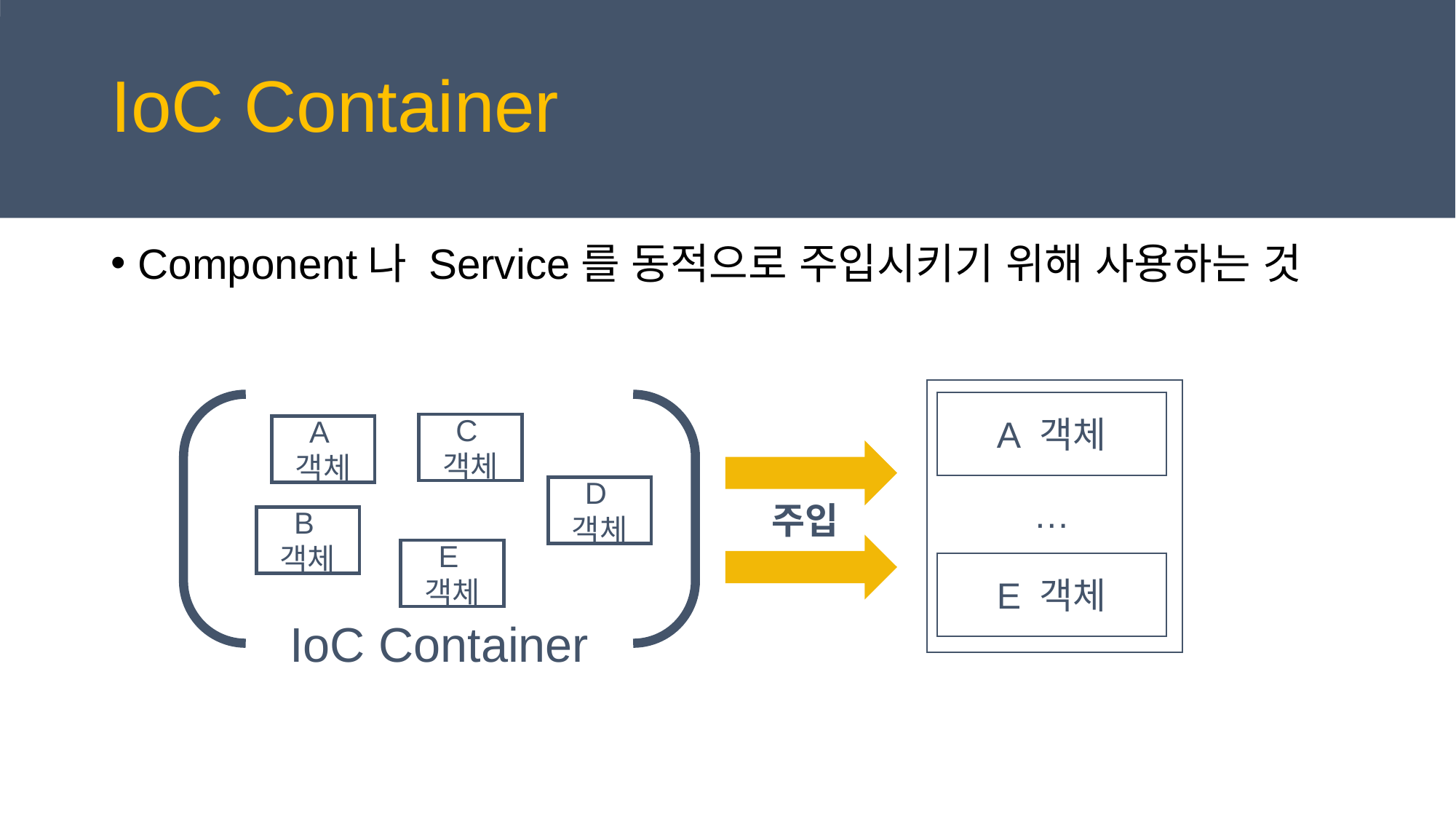

IoC Container
Component나 Service를 동적으로 주입시키기 위해 사용하는 것

A 객체

C객체
A객체

…
D객체
주입
B객체

E객체
E 객체
IoC Container